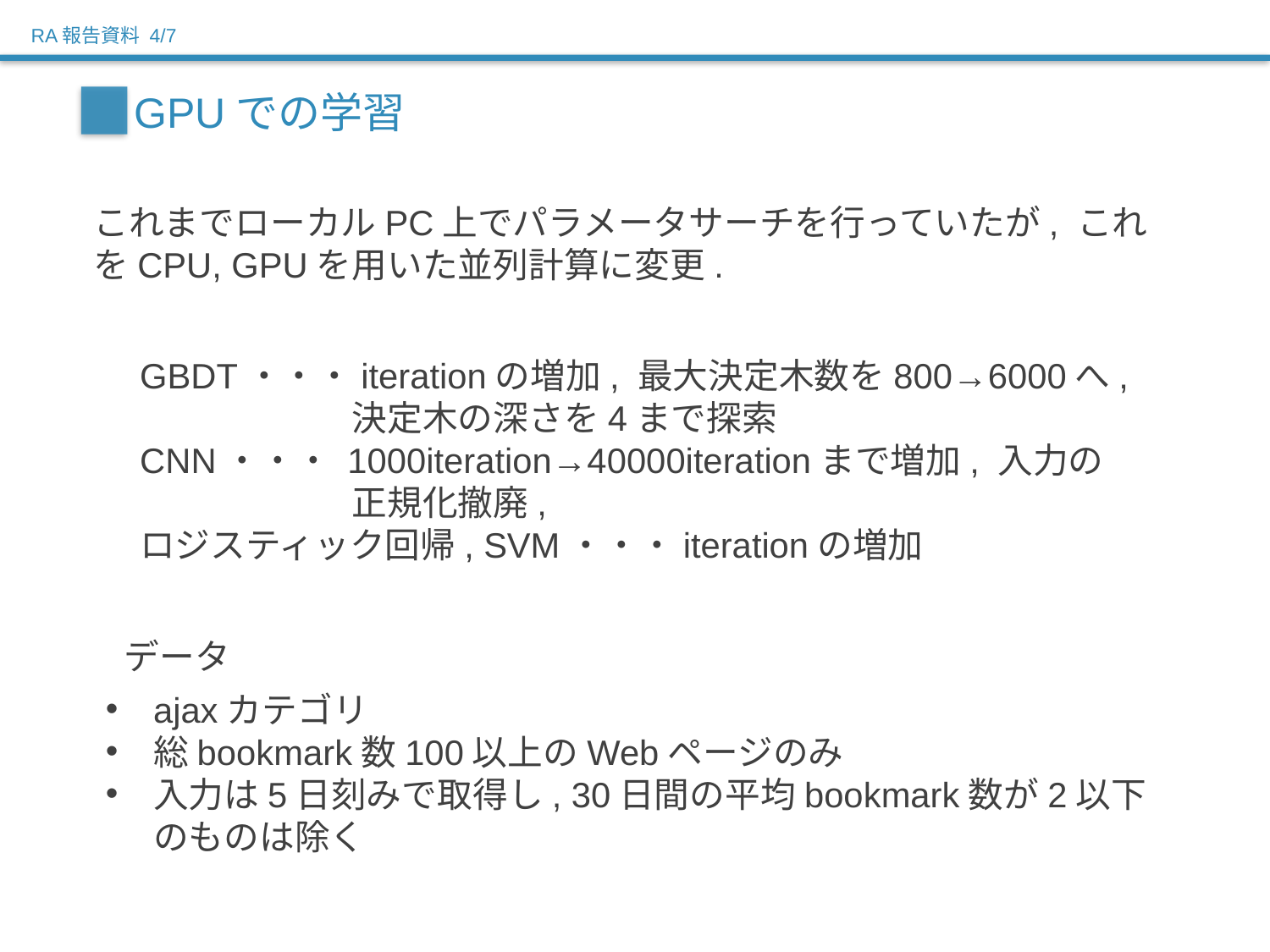

RA報告資料 4/7

GPUでの学習

これまでローカルPC上でパラメータサーチを行っていたが, これをCPU, GPUを用いた並列計算に変更.
GBDT・・・iterationの増加, 最大決定木数を800→6000へ,
　　　　　　決定木の深さを4まで探索
CNN・・・ 1000iteration→40000iterationまで増加, 入力の
　　　　　　正規化撤廃,
ロジスティック回帰, SVM・・・iterationの増加
データ
ajaxカテゴリ
総bookmark数100以上のWebページのみ
入力は5日刻みで取得し, 30日間の平均bookmark数が2以下のものは除く